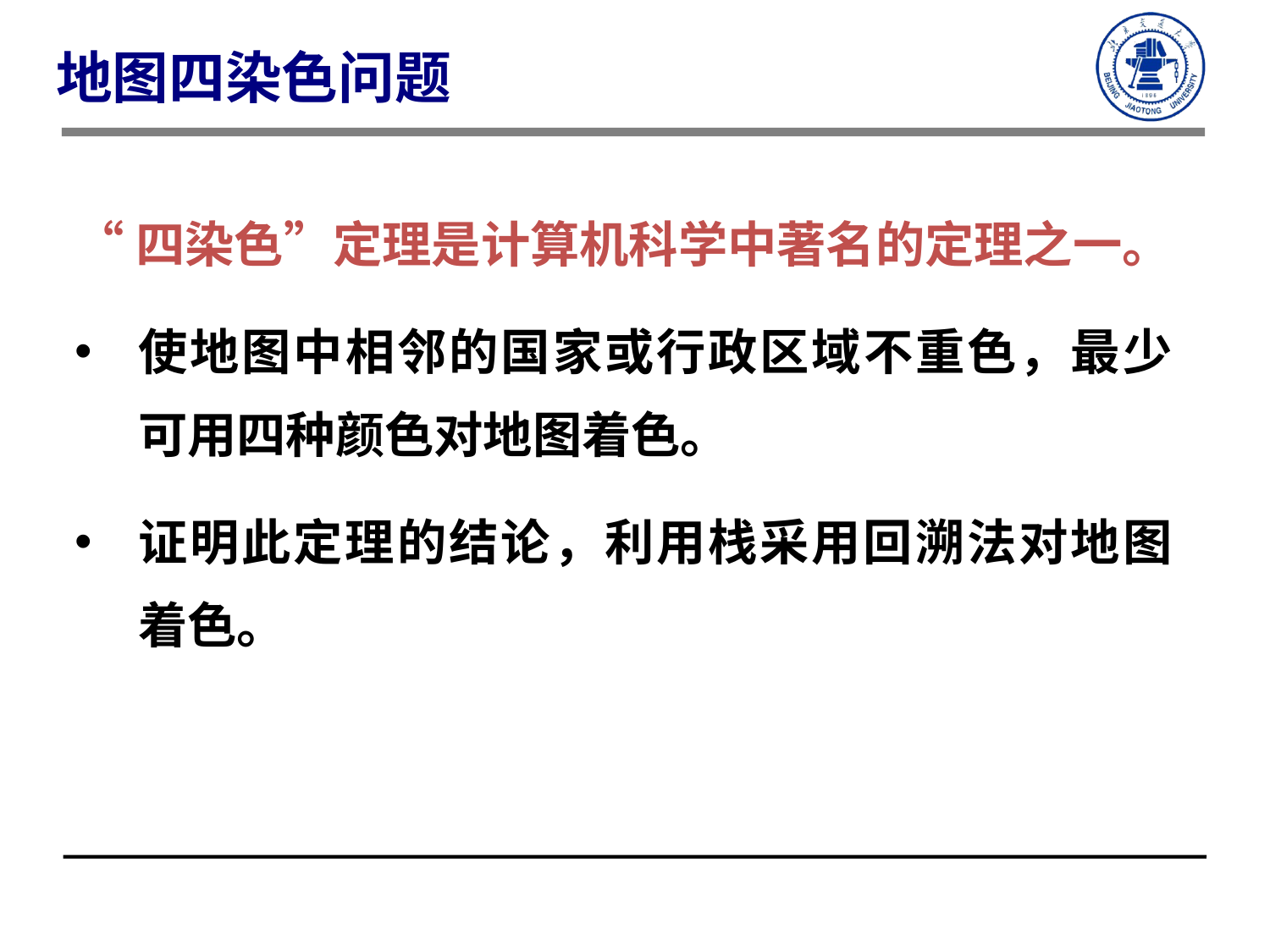

地图四染色问题
“四染色”定理是计算机科学中著名的定理之一。
使地图中相邻的国家或行政区域不重色，最少可用四种颜色对地图着色。
证明此定理的结论，利用栈采用回溯法对地图着色。